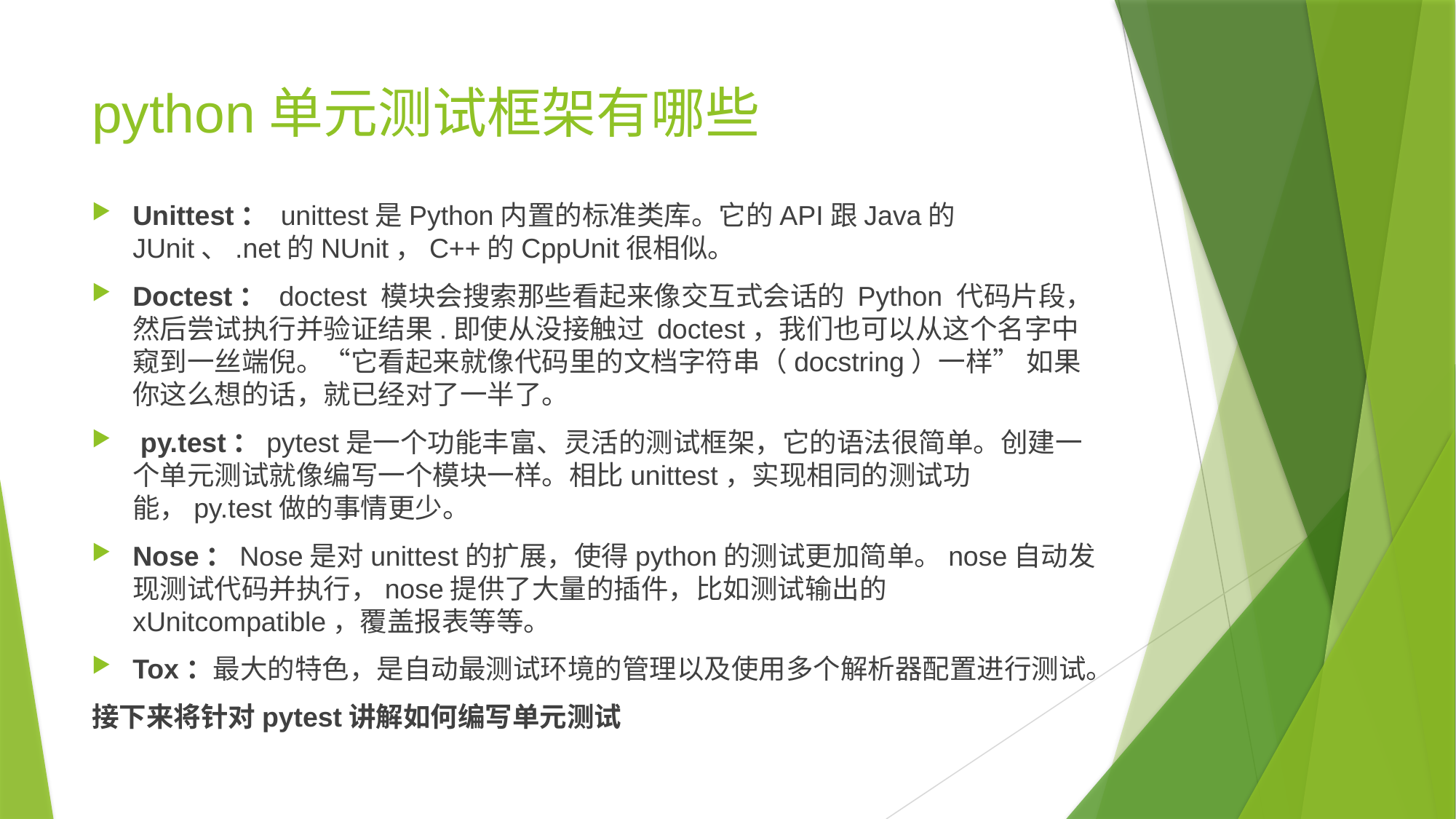

# python单元测试框架有哪些
Unittest： unittest是Python内置的标准类库。它的API跟Java的JUnit、.net的NUnit，C++的CppUnit很相似。
Doctest： doctest 模块会搜索那些看起来像交互式会话的 Python 代码片段，然后尝试执行并验证结果.即使从没接触过 doctest，我们也可以从这个名字中窥到一丝端倪。“它看起来就像代码里的文档字符串（docstring）一样” 如果你这么想的话，就已经对了一半了。
 py.test：pytest是一个功能丰富、灵活的测试框架，它的语法很简单。创建一个单元测试就像编写一个模块一样。相比unittest，实现相同的测试功能，py.test做的事情更少。
Nose：Nose是对unittest的扩展，使得python的测试更加简单。nose自动发现测试代码并执行，nose提供了大量的插件，比如测试输出的xUnitcompatible，覆盖报表等等。
Tox：最大的特色，是自动最测试环境的管理以及使用多个解析器配置进行测试。
接下来将针对pytest讲解如何编写单元测试